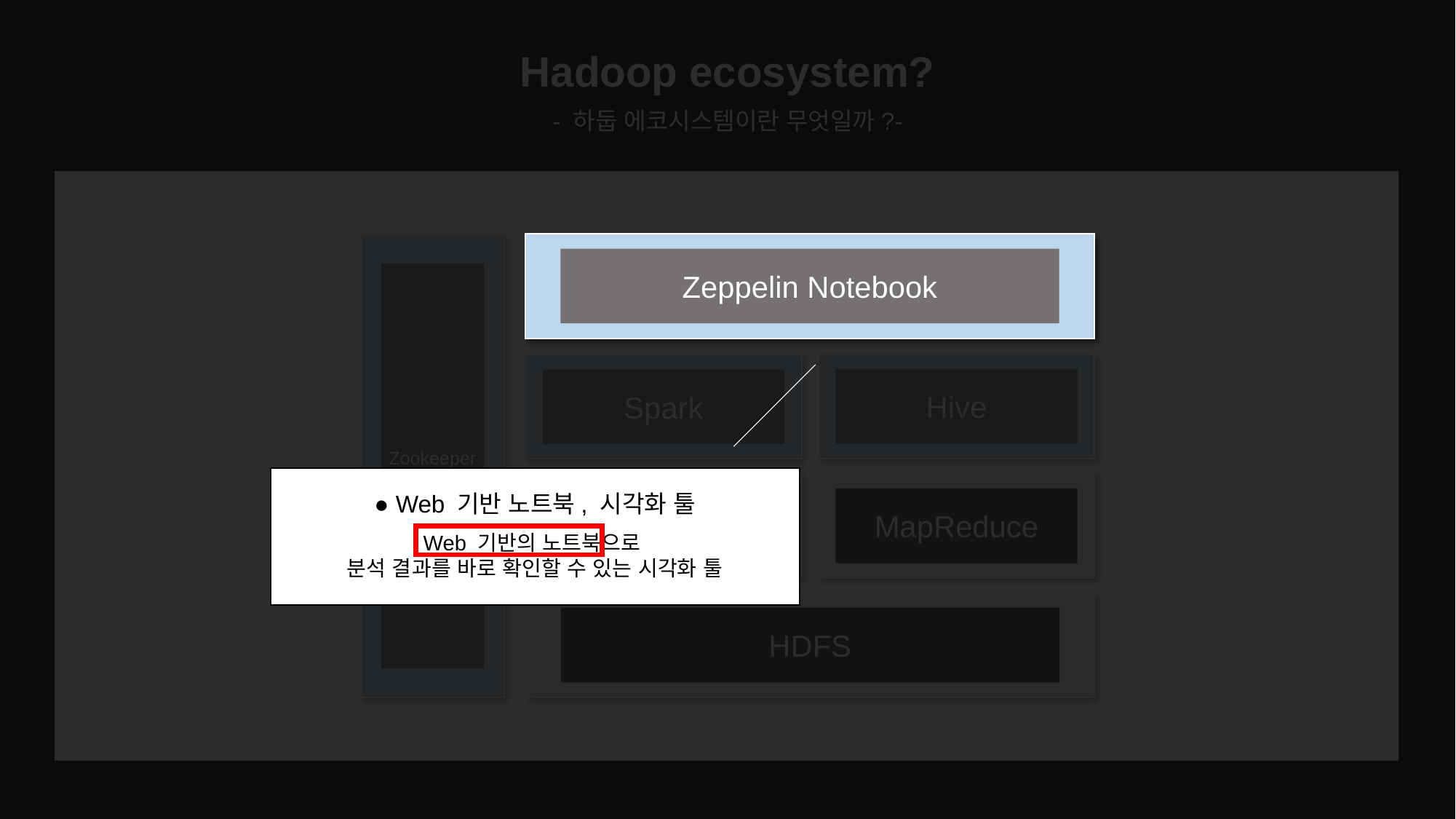

Hadoop ecosystem?
- 하둡 에코시스템이란 무엇일까?-

Zeppelin Notebook

Zeppelin Notebook

Hive

Spark

Zookeeper

YARN

MapReduce

HDFS

● Web 기반 노트북, 시각화 툴
Web 기반의 노트북으로
분석 결과를 바로 확인할 수 있는 시각화 툴